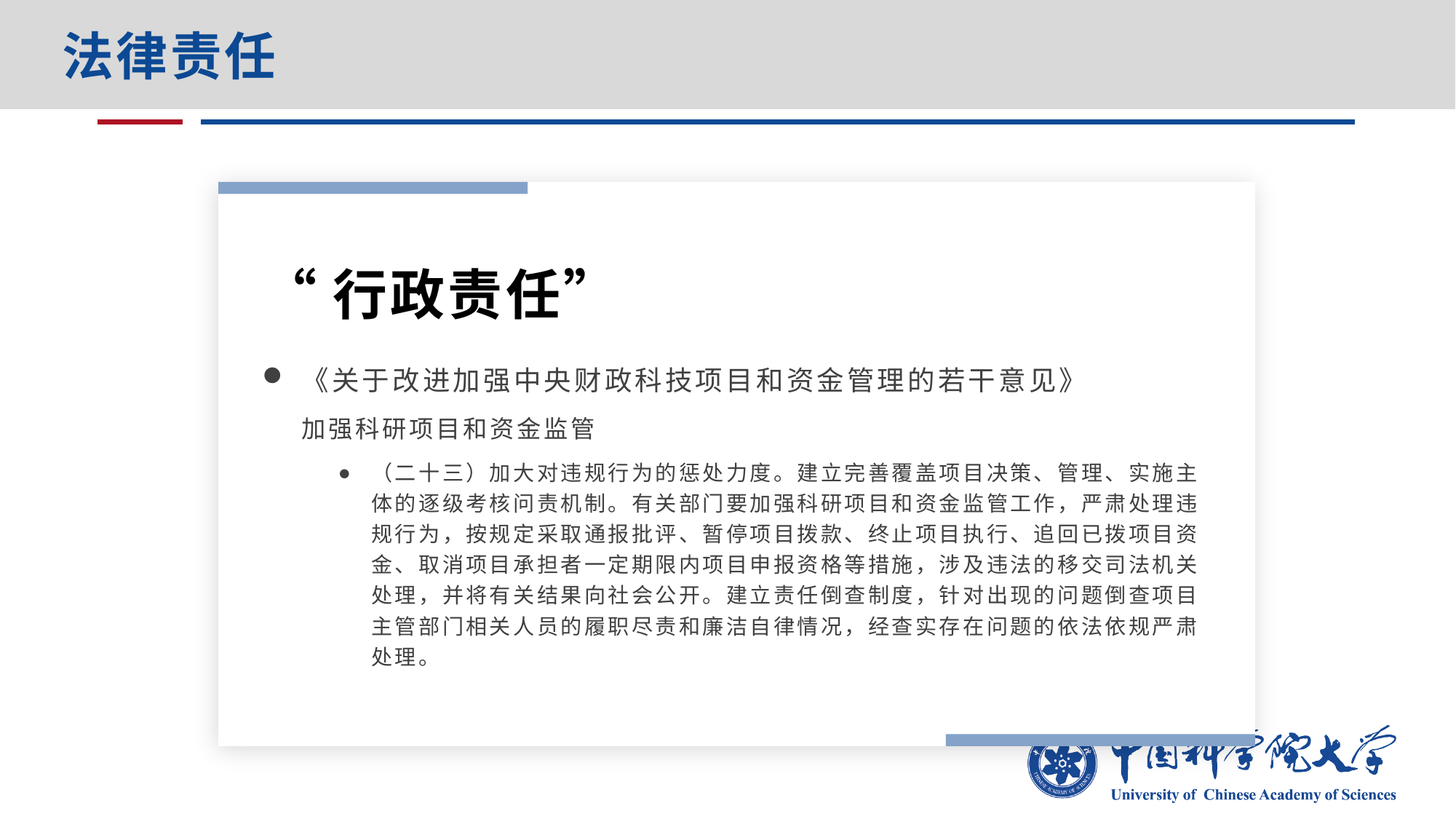

法律责任

“行政责任”
《关于改进加强中央财政科技项目和资金管理的若干意见》
加强科研项目和资金监管
（二十三）加大对违规行为的惩处力度。建立完善覆盖项目决策、管理、实施主体的逐级考核问责机制。有关部门要加强科研项目和资金监管工作，严肃处理违规行为，按规定采取通报批评、暂停项目拨款、终止项目执行、追回已拨项目资金、取消项目承担者一定期限内项目申报资格等措施，涉及违法的移交司法机关处理，并将有关结果向社会公开。建立责任倒查制度，针对出现的问题倒查项目主管部门相关人员的履职尽责和廉洁自律情况，经查实存在问题的依法依规严肃处理。